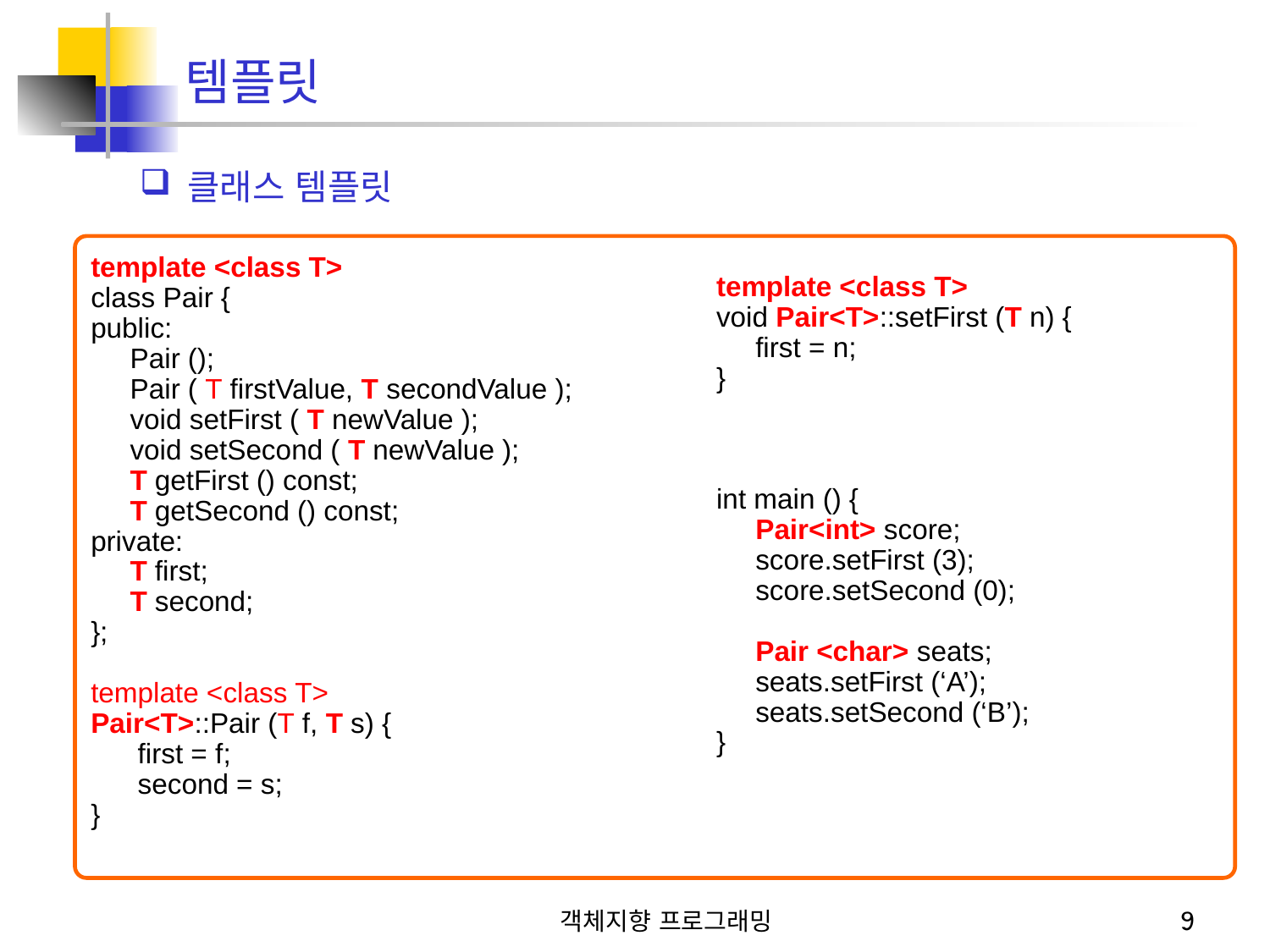

클래스 템플릿
템플릿
template <class T>
class Pair {
public:
     Pair ();
     Pair ( T firstValue, T secondValue );
     void setFirst ( T newValue );
     void setSecond ( T newValue );
     T getFirst () const;
     T getSecond () const;
private:
     T first;
     T second;
};

template <class T>
Pair<T>::Pair (T f, T s) {
      first = f;
      second = s;
}

template <class T>
void Pair<T>::setFirst (T n) {
     first = n;
}

int main () {
     Pair<int> score;
     score.setFirst (3);
     score.setSecond (0);

     Pair <char> seats;
     seats.setFirst (‘A’);
     seats.setSecond (‘B’);
}
객체지향 프로그래밍
9